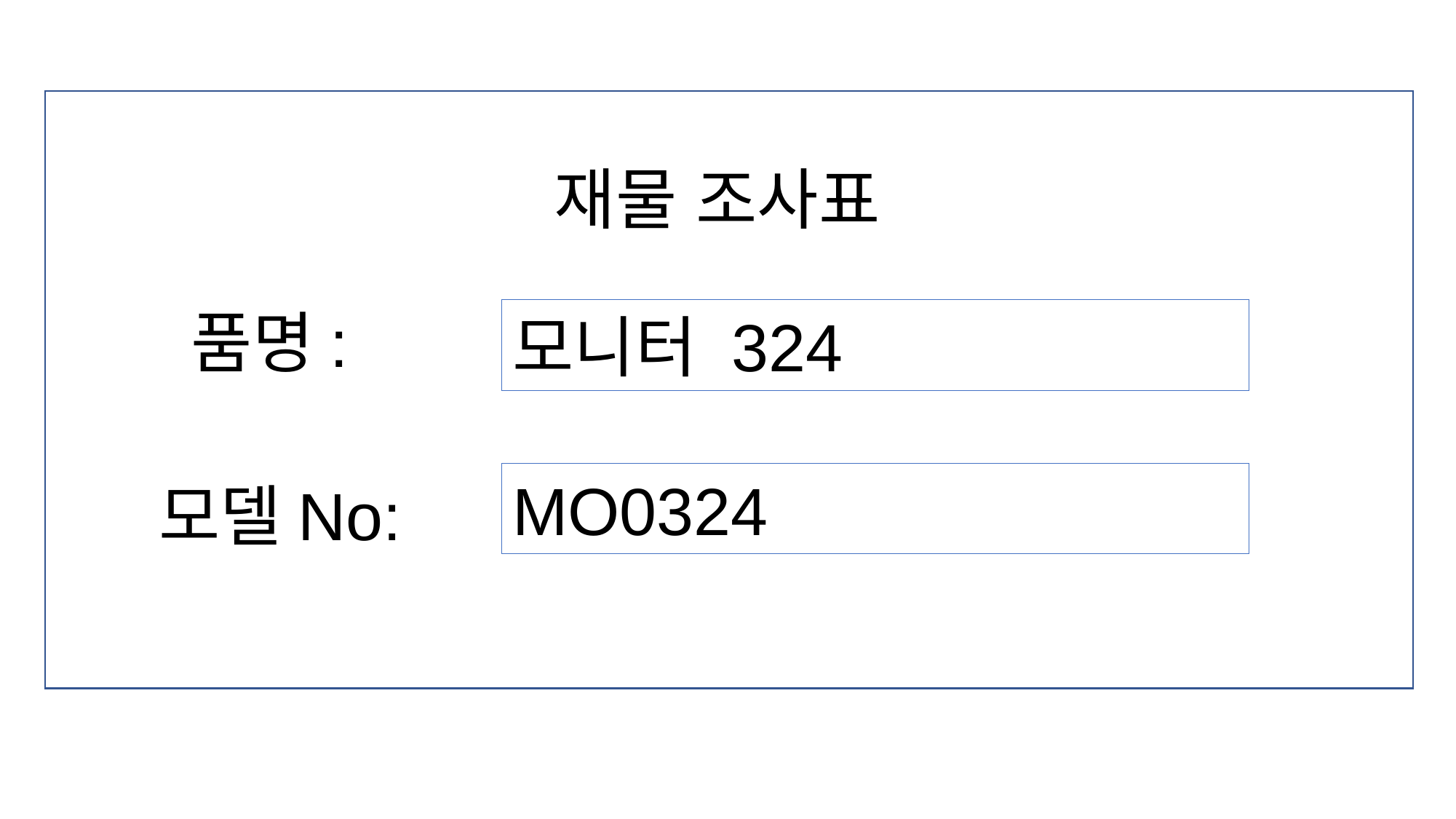

재물 조사표
품명:
모니터 324
MO0324
모델No: